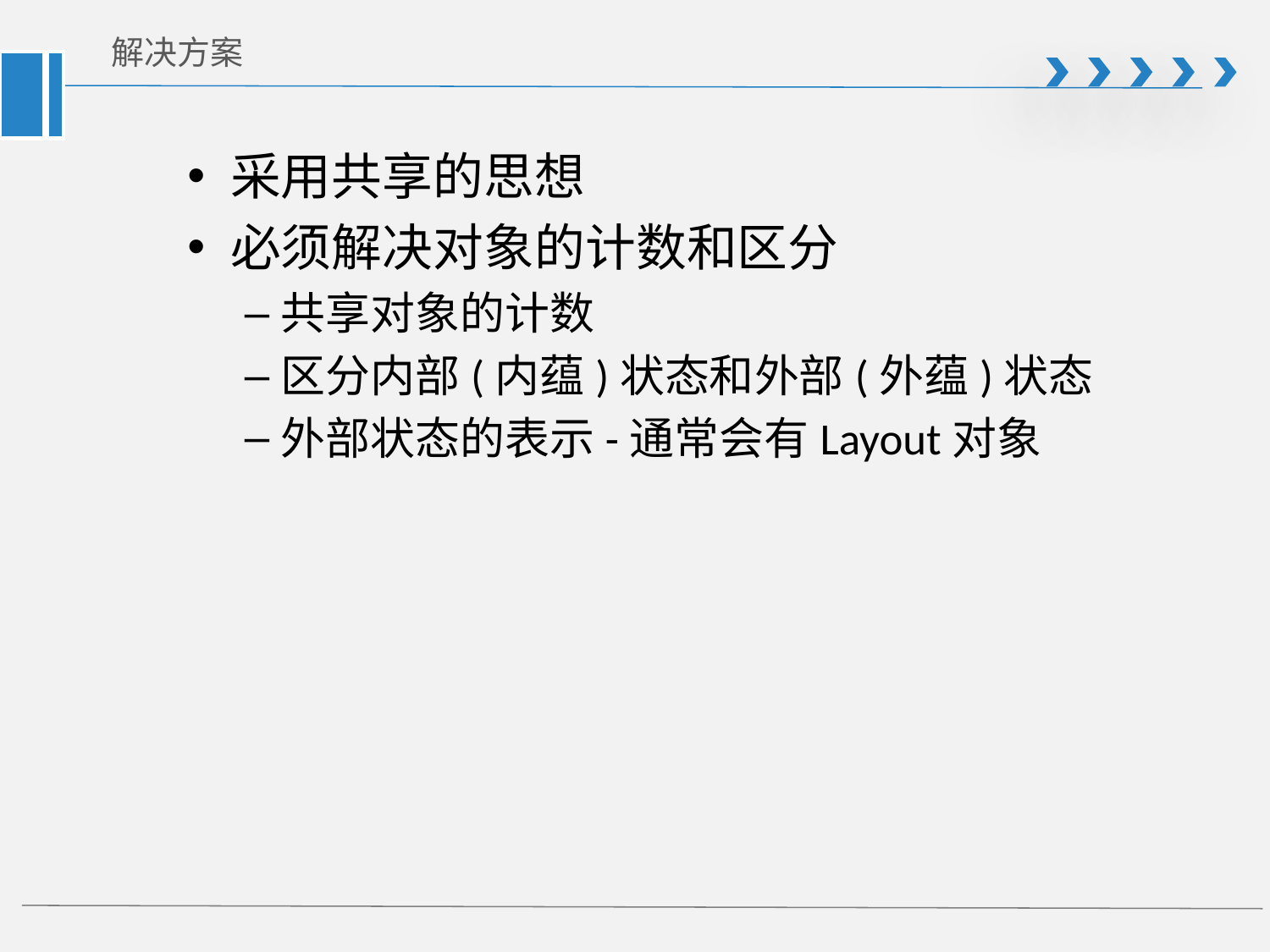

# 解决方案
采用共享的思想
必须解决对象的计数和区分
共享对象的计数
区分内部(内蕴)状态和外部(外蕴)状态
外部状态的表示-通常会有Layout对象